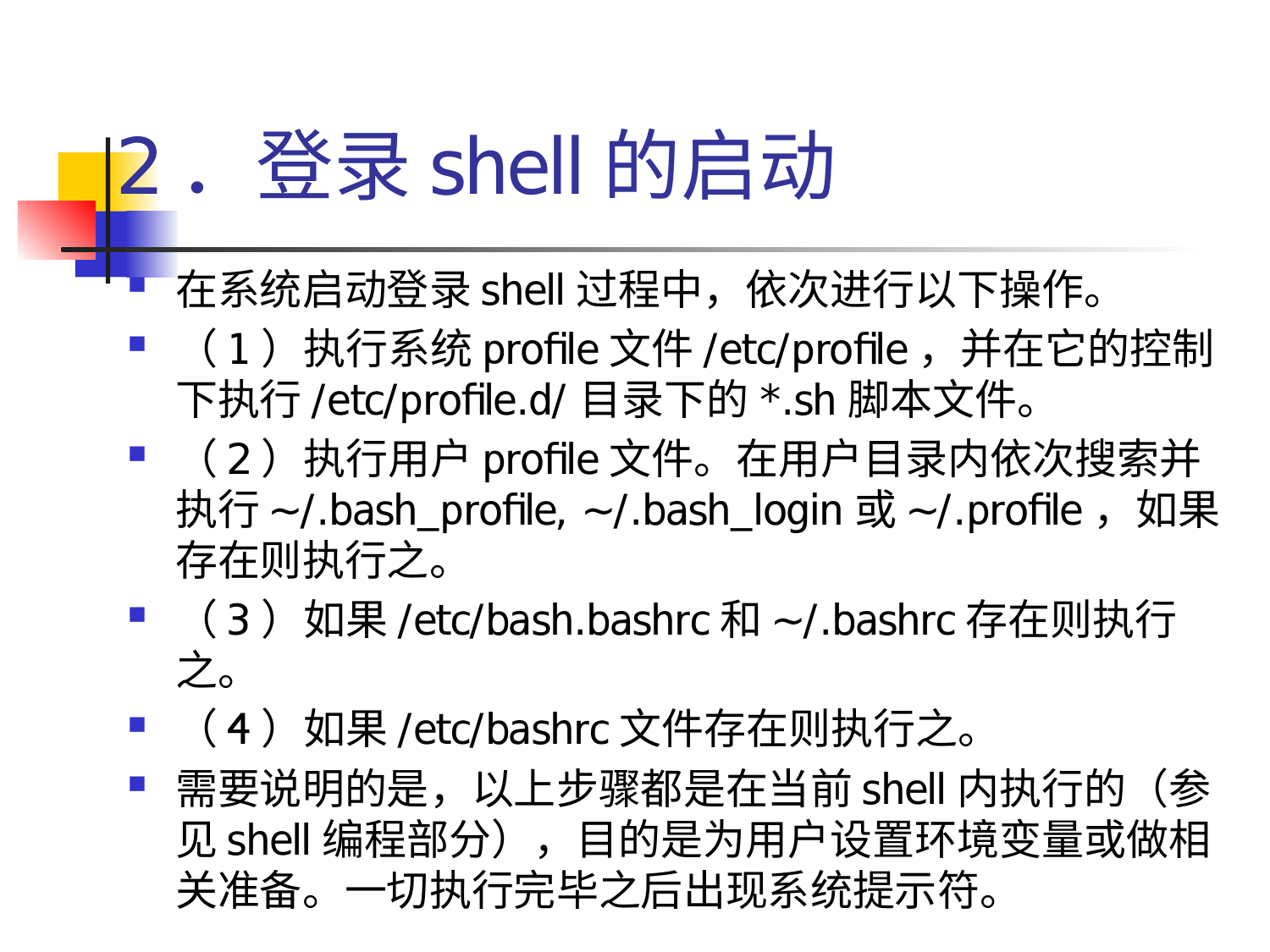

# 2．登录shell的启动
在系统启动登录shell过程中，依次进行以下操作。
（1）执行系统profile文件/etc/profile，并在它的控制下执行/etc/profile.d/目录下的*.sh脚本文件。
（2）执行用户profile文件。在用户目录内依次搜索并执行~/.bash_profile, ~/.bash_login或~/.profile，如果存在则执行之。
（3）如果/etc/bash.bashrc和~/.bashrc存在则执行之。
（4）如果/etc/bashrc文件存在则执行之。
需要说明的是，以上步骤都是在当前shell内执行的（参见shell编程部分），目的是为用户设置环境变量或做相关准备。一切执行完毕之后出现系统提示符。